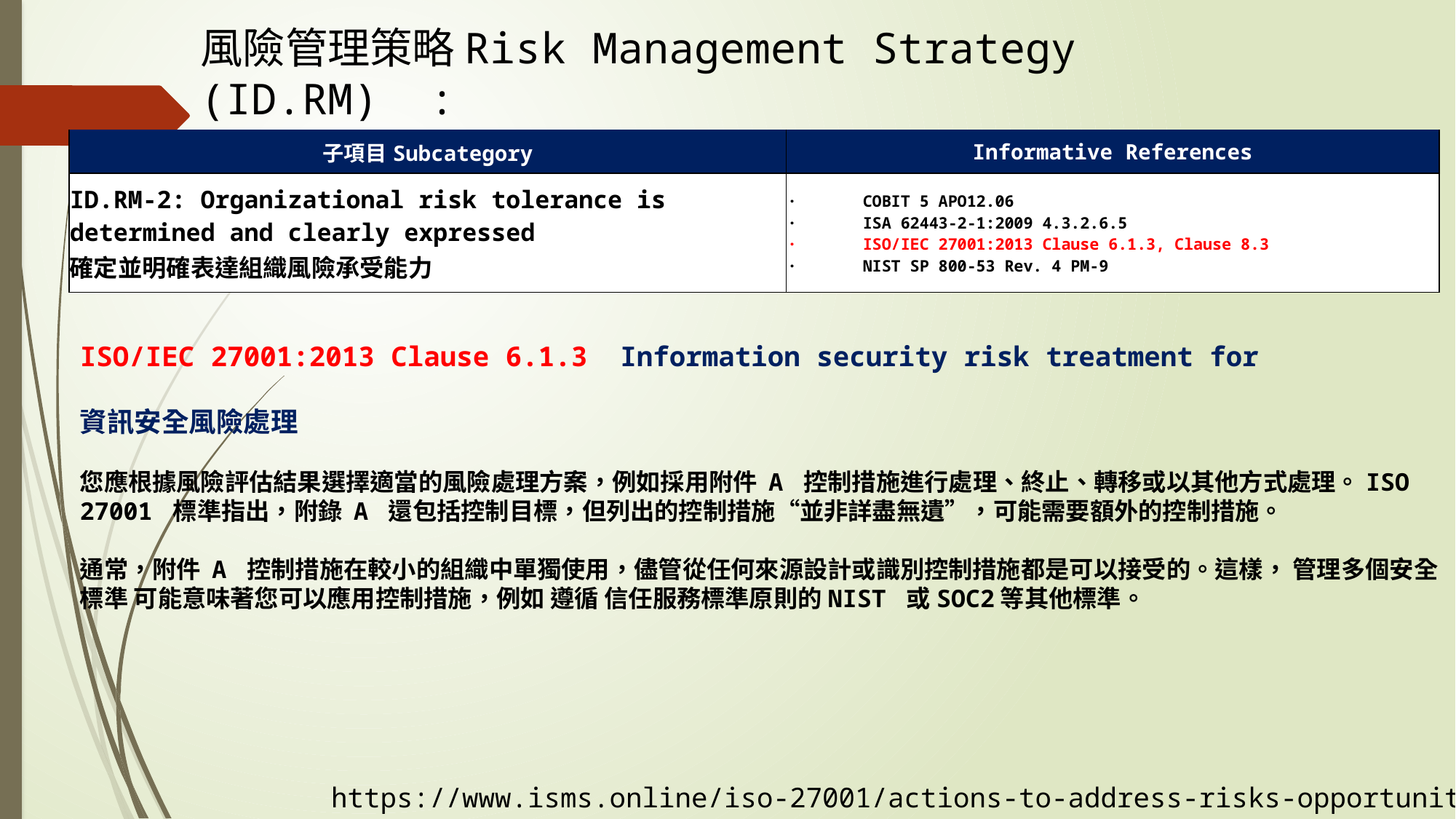

風險管理策略Risk Management Strategy (ID.RM)  :
子項目Subcategory
| 子項目Subcategory | Informative References |
| --- | --- |
| ID.RM-2: Organizational risk tolerance is determined and clearly expressed 確定並明確表達組織風險承受能力 | ·       COBIT 5 APO12.06 ·       ISA 62443-2-1:2009 4.3.2.6.5 ·       ISO/IEC 27001:2013 Clause 6.1.3, Clause 8.3 ·       NIST SP 800-53 Rev. 4 PM-9 |
ISO/IEC 27001:2013 Clause 6.1.3  Information security risk treatment for

資訊安全風險處理

您應根據風險評估結果選擇適當的風險處理方案，例如採用附件 A 控制措施進行處理、終止、轉移或以其他方式處理。ISO 27001 標準指出，附錄 A 還包括控制目標，但列出的控制措施“並非詳盡無遺”，可能需要額外的控制措施。

通常，附件 A 控制措施在較小的組織中單獨使用，儘管從任何來源設計或識別控制措施都是可以接受的。這樣， 管理多個安全標準 可能意味著您可以應用控制措施，例如 遵循 信任服務標準原則的NIST 或SOC2等其他標準。

https://www.isms.online/iso-27001/actions-to-address-risks-opportunities/